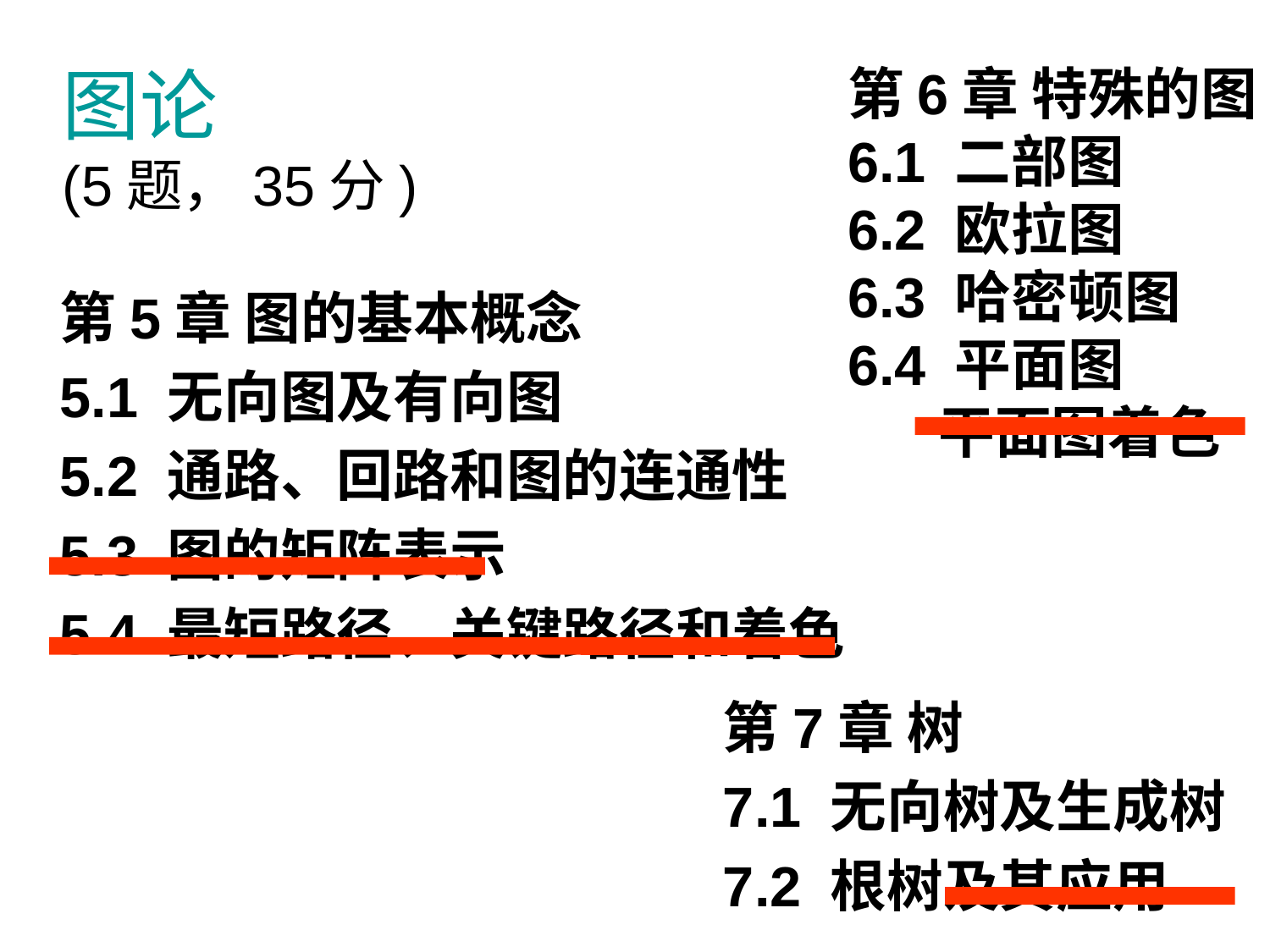

第6章 特殊的图
6.1 二部图
6.2 欧拉图
6.3 哈密顿图
6.4 平面图
      平面图着色

# 图论 (5题，35分)
第5章 图的基本概念
5.1 无向图及有向图
5.2 通路、回路和图的连通性
5.3 图的矩阵表示
5.4 最短路径、关键路径和着色

第7章 树
7.1 无向树及生成树
7.2 根树及其应用